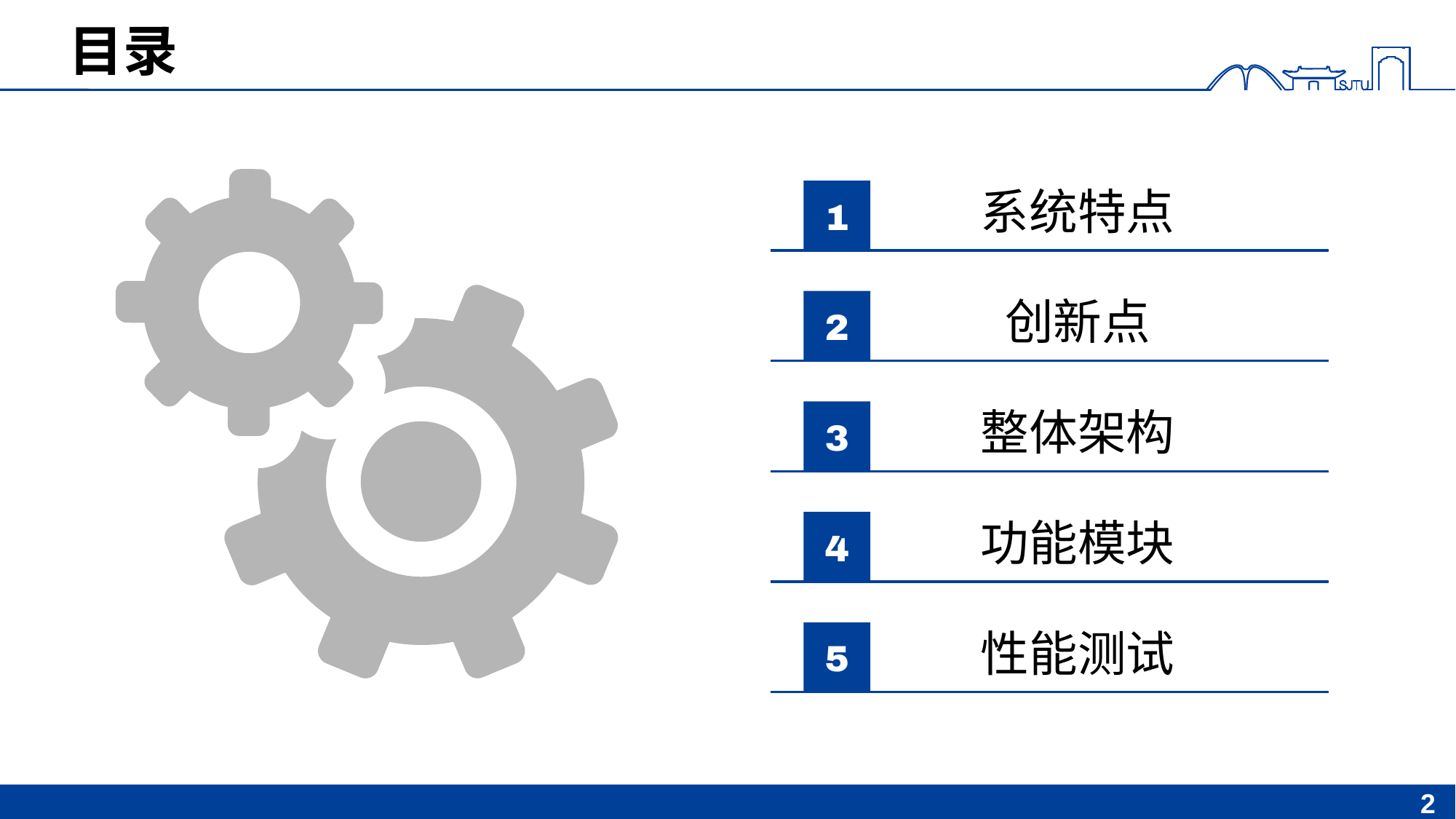

# 目录

系统特点
1
创新点
2
整体架构
3
功能模块
4
性能测试
5
2